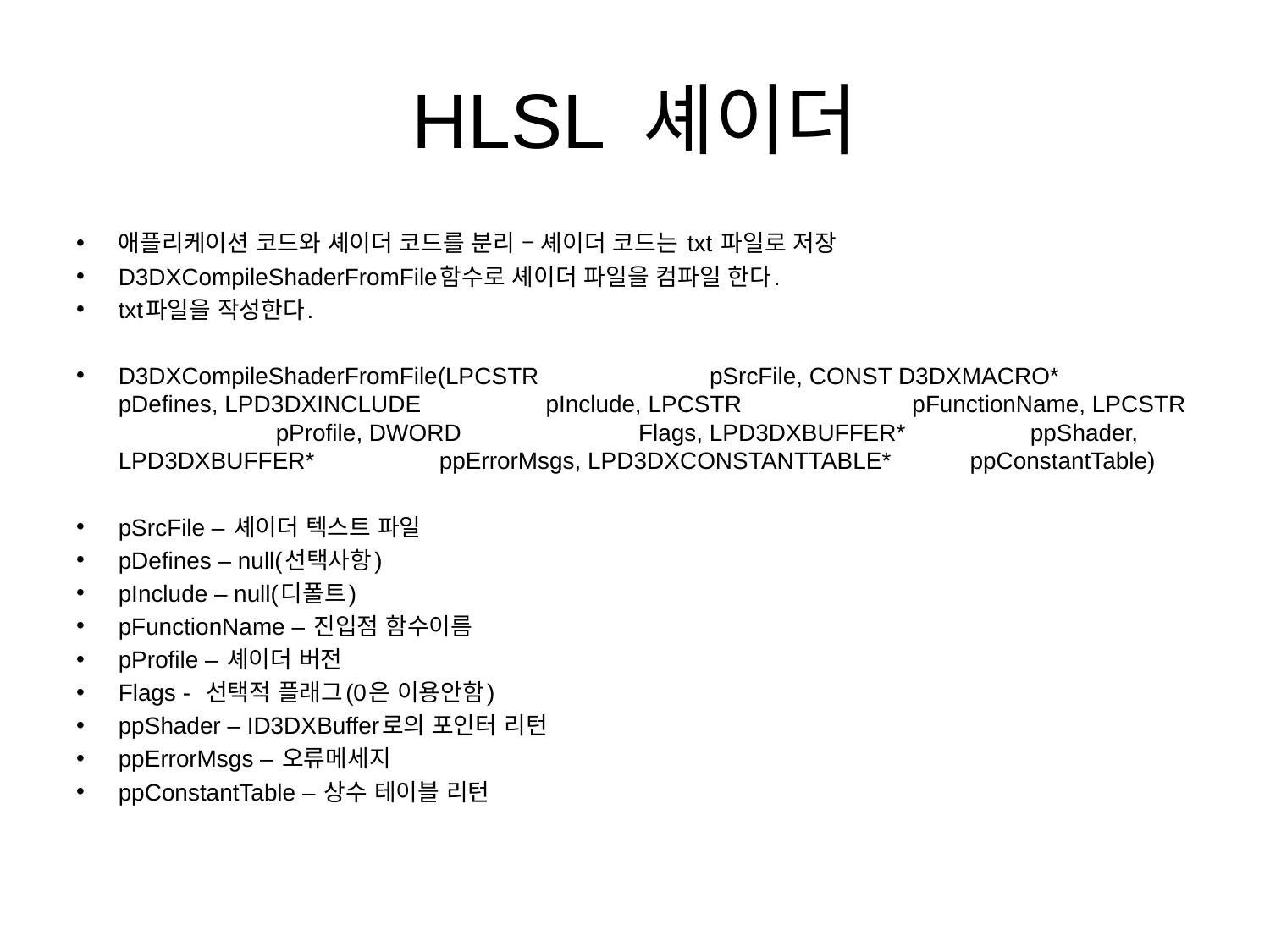

# HLSL 셰이더
애플리케이션 코드와 셰이더 코드를 분리 – 셰이더 코드는 txt 파일로 저장
D3DXCompileShaderFromFile함수로 셰이더 파일을 컴파일 한다.
txt파일을 작성한다.

D3DXCompileShaderFromFile(LPCSTR                          pSrcFile, CONST D3DXMACRO*                pDefines, LPD3DXINCLUDE                   pInclude, LPCSTR                          pFunctionName, LPCSTR                          pProfile, DWORD                           Flags, LPD3DXBUFFER*                   ppShader, LPD3DXBUFFER*                   ppErrorMsgs, LPD3DXCONSTANTTABLE*            ppConstantTable)

pSrcFile – 셰이더 텍스트 파일
pDefines – null(선택사항)
pInclude – null(디폴트)
pFunctionName – 진입점 함수이름
pProfile – 셰이더 버전
Flags -  선택적 플래그(0은 이용안함)
ppShader – ID3DXBuffer로의 포인터 리턴
ppErrorMsgs – 오류메세지
ppConstantTable – 상수 테이블 리턴